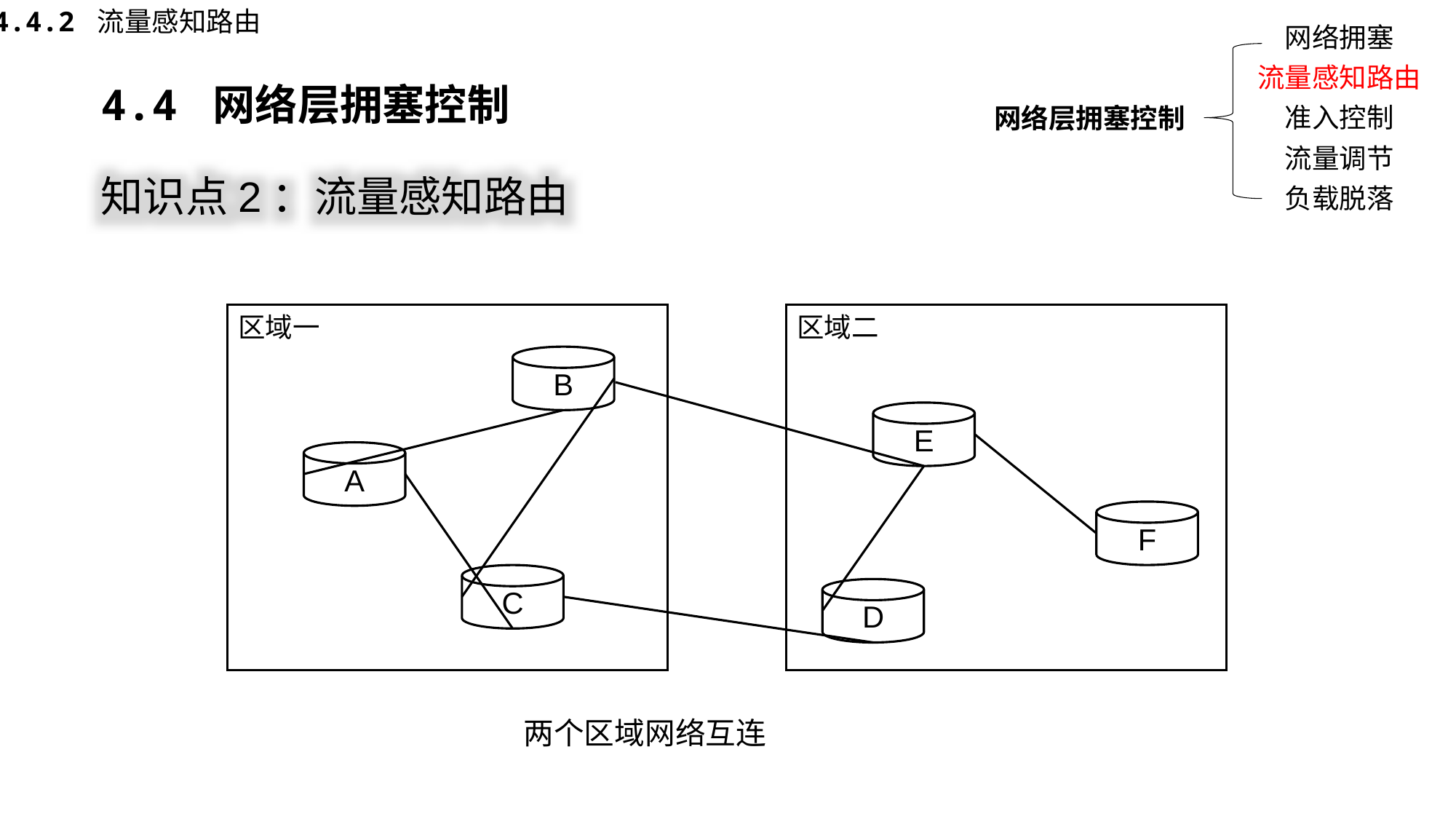

4.4.2 流量感知路由

网络拥塞

流量感知路由
网络层拥塞控制
准入控制
流量调节
负载脱落
4.4 网络层拥塞控制
知识点2：流量感知路由
区域二

区域一
B
E
A
F
C
D
两个区域网络互连